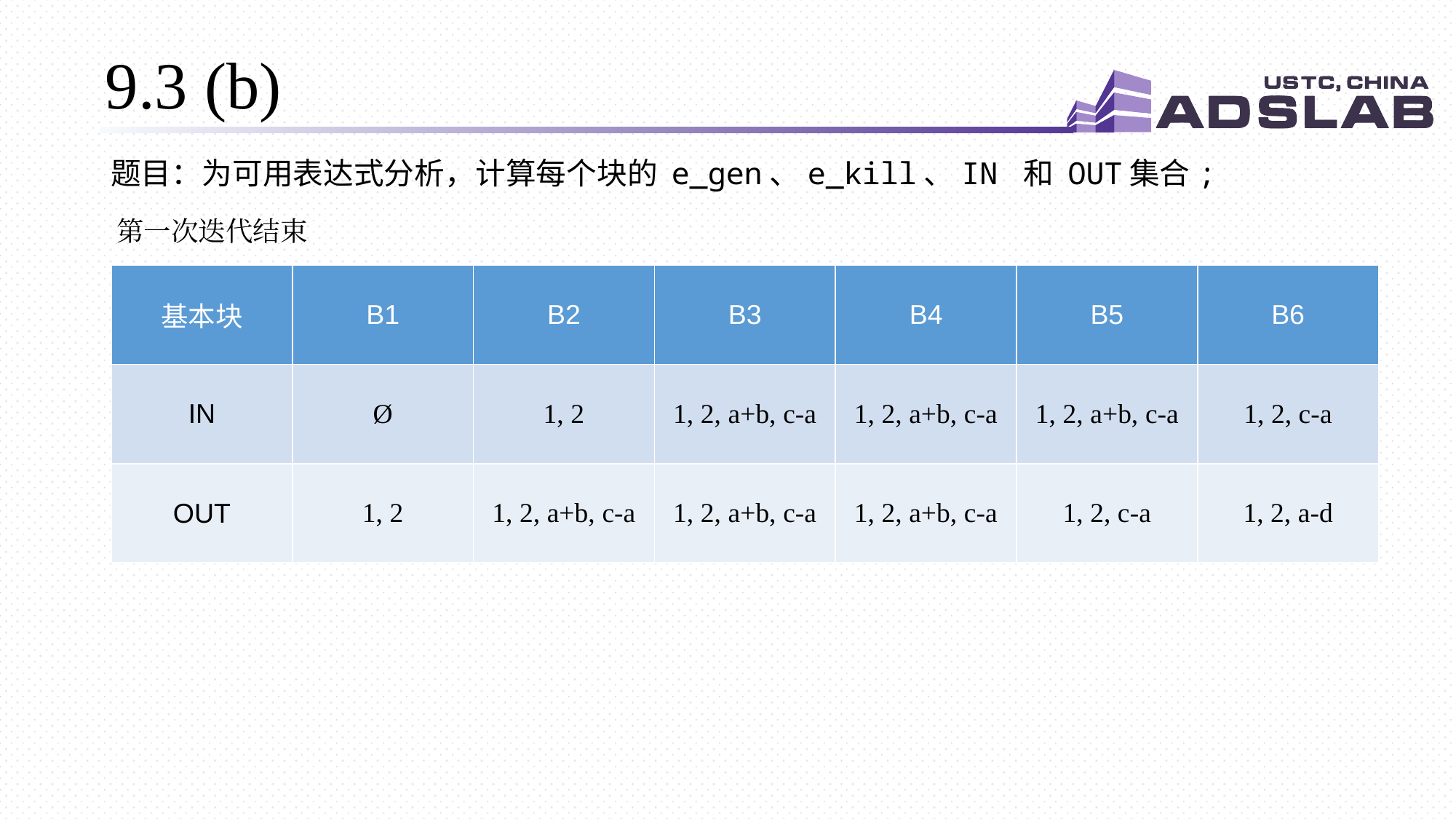

# 9.3 (b)
题目：为可用表达式分析，计算每个块的 e_gen、e_kill、IN 和 OUT集合;
第一次迭代结束
| 基本块 | B1 | B2 | B3 | B4 | B5 | B6 |
| --- | --- | --- | --- | --- | --- | --- |
| IN | Ø | 1, 2 | 1, 2, a+b, c-a | 1, 2, a+b, c-a | 1, 2, a+b, c-a | 1, 2, c-a |
| OUT | 1, 2 | 1, 2, a+b, c-a | 1, 2, a+b, c-a | 1, 2, a+b, c-a | 1, 2, c-a | 1, 2, a-d |